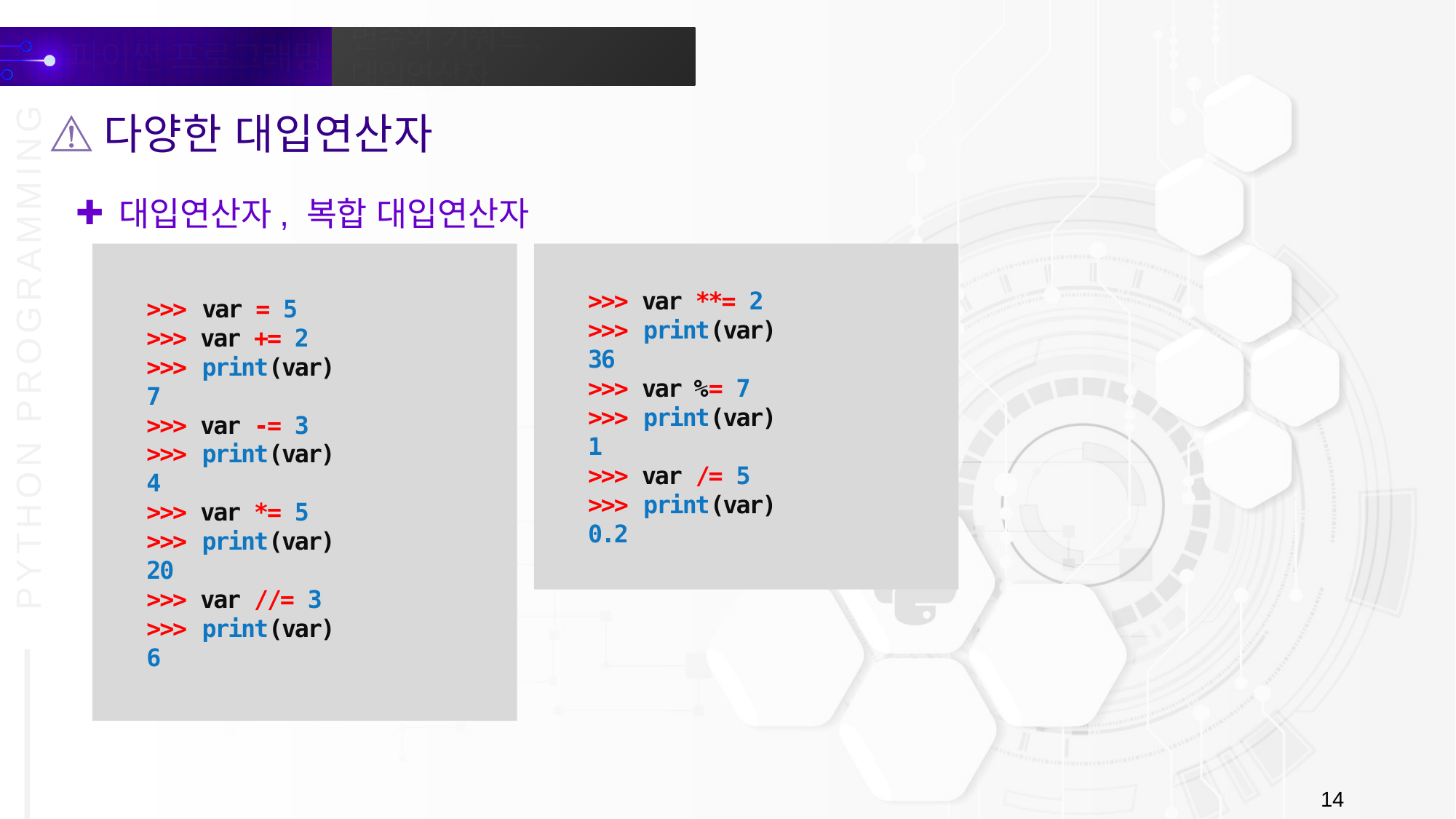

다양한 대입연산자
대입연산자, 복합 대입연산자
>>> var **= 2
>>> print(var)
36
>>> var %= 7
>>> print(var)
1
>>> var /= 5
>>> print(var)
0.2
>>> var = 5
>>> var += 2
>>> print(var)
7
>>> var -= 3
>>> print(var)
4
>>> var *= 5
>>> print(var)
20
>>> var //= 3
>>> print(var)
6
14